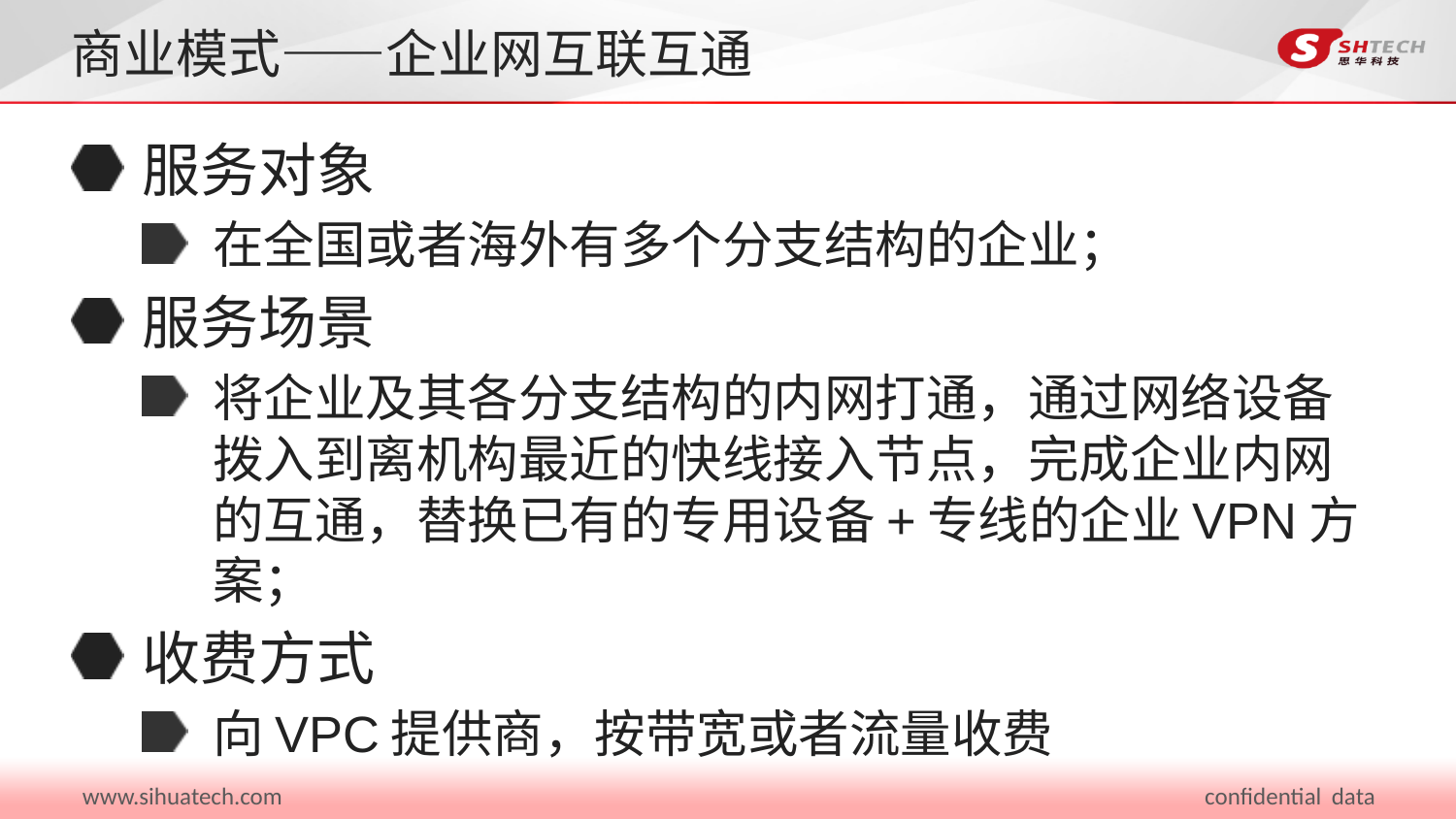

# 商业模式——企业网互联互通
服务对象
在全国或者海外有多个分支结构的企业；
服务场景
将企业及其各分支结构的内网打通，通过网络设备拨入到离机构最近的快线接入节点，完成企业内网的互通，替换已有的专用设备+专线的企业VPN方案；
收费方式
向VPC提供商，按带宽或者流量收费